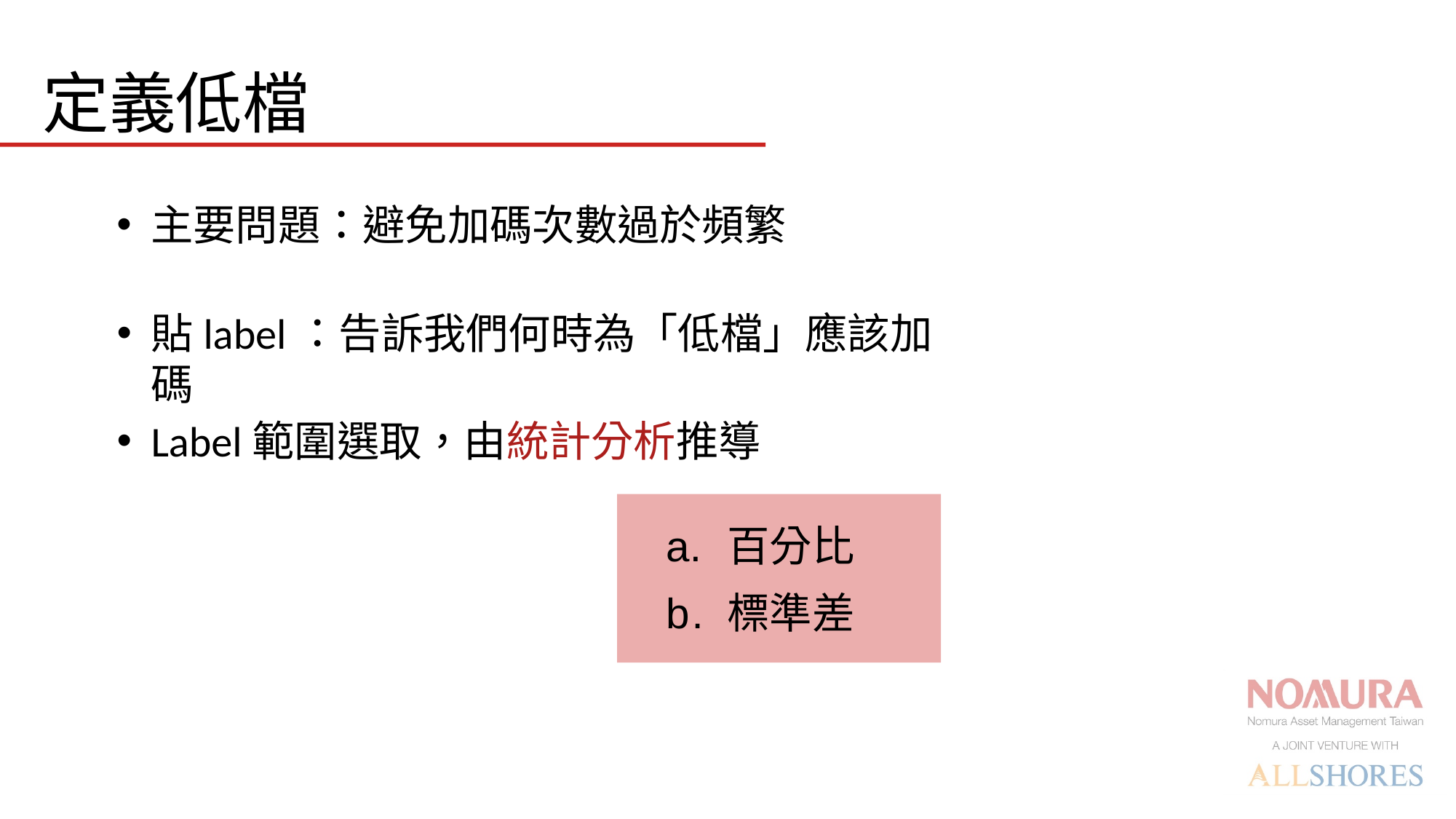

定義低檔

主要問題：避免加碼次數過於頻繁
貼label：告訴我們何時為「低檔」應該加碼
Label範圍選取，由統計分析推導

百分比
標準差